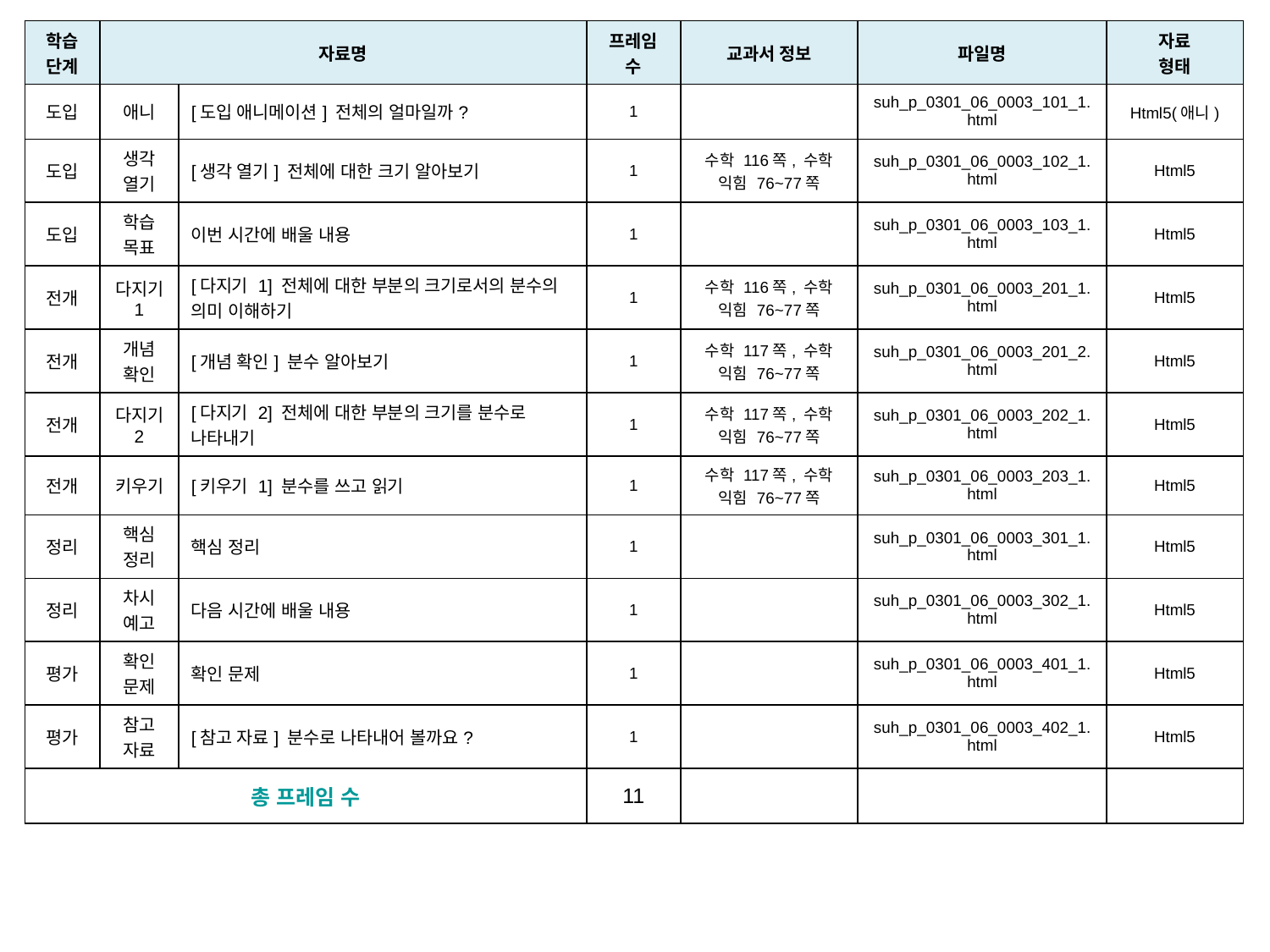

| 학습 단계 | 자료명 |  | 프레임 수 | 교과서 정보 | 파일명 | 자료 형태 |
| --- | --- | --- | --- | --- | --- | --- |
| 도입 | 애니 | [도입 애니메이션] 전체의 얼마일까? | 1 |  | suh\_p\_0301\_06\_0003\_101\_1.html | Html5(애니) |
| 도입 | 생각 열기 | [생각 열기] 전체에 대한 크기 알아보기 | 1 | 수학 116쪽, 수학 익힘 76~77쪽 | suh\_p\_0301\_06\_0003\_102\_1.html | Html5 |
| 도입 | 학습 목표 | 이번 시간에 배울 내용 | 1 |  | suh\_p\_0301\_06\_0003\_103\_1.html | Html5 |
| 전개 | 다지기 1 | [다지기 1] 전체에 대한 부분의 크기로서의 분수의 의미 이해하기 | 1 | 수학 116쪽, 수학 익힘 76~77쪽 | suh\_p\_0301\_06\_0003\_201\_1.html | Html5 |
| 전개 | 개념 확인 | [개념 확인] 분수 알아보기 | 1 | 수학 117쪽, 수학 익힘 76~77쪽 | suh\_p\_0301\_06\_0003\_201\_2.html | Html5 |
| 전개 | 다지기 2 | [다지기 2] 전체에 대한 부분의 크기를 분수로 나타내기 | 1 | 수학 117쪽, 수학 익힘 76~77쪽 | suh\_p\_0301\_06\_0003\_202\_1.html | Html5 |
| 전개 | 키우기 | [키우기 1] 분수를 쓰고 읽기 | 1 | 수학 117쪽, 수학 익힘 76~77쪽 | suh\_p\_0301\_06\_0003\_203\_1.html | Html5 |
| 정리 | 핵심 정리 | 핵심 정리 | 1 |  | suh\_p\_0301\_06\_0003\_301\_1.html | Html5 |
| 정리 | 차시 예고 | 다음 시간에 배울 내용 | 1 |  | suh\_p\_0301\_06\_0003\_302\_1.html | Html5 |
| 평가 | 확인 문제 | 확인 문제 | 1 |  | suh\_p\_0301\_06\_0003\_401\_1.html | Html5 |
| 평가 | 참고 자료 | [참고 자료] 분수로 나타내어 볼까요? | 1 |  | suh\_p\_0301\_06\_0003\_402\_1.html | Html5 |
| 총 프레임 수 |  |  | 11 |  |  |  |